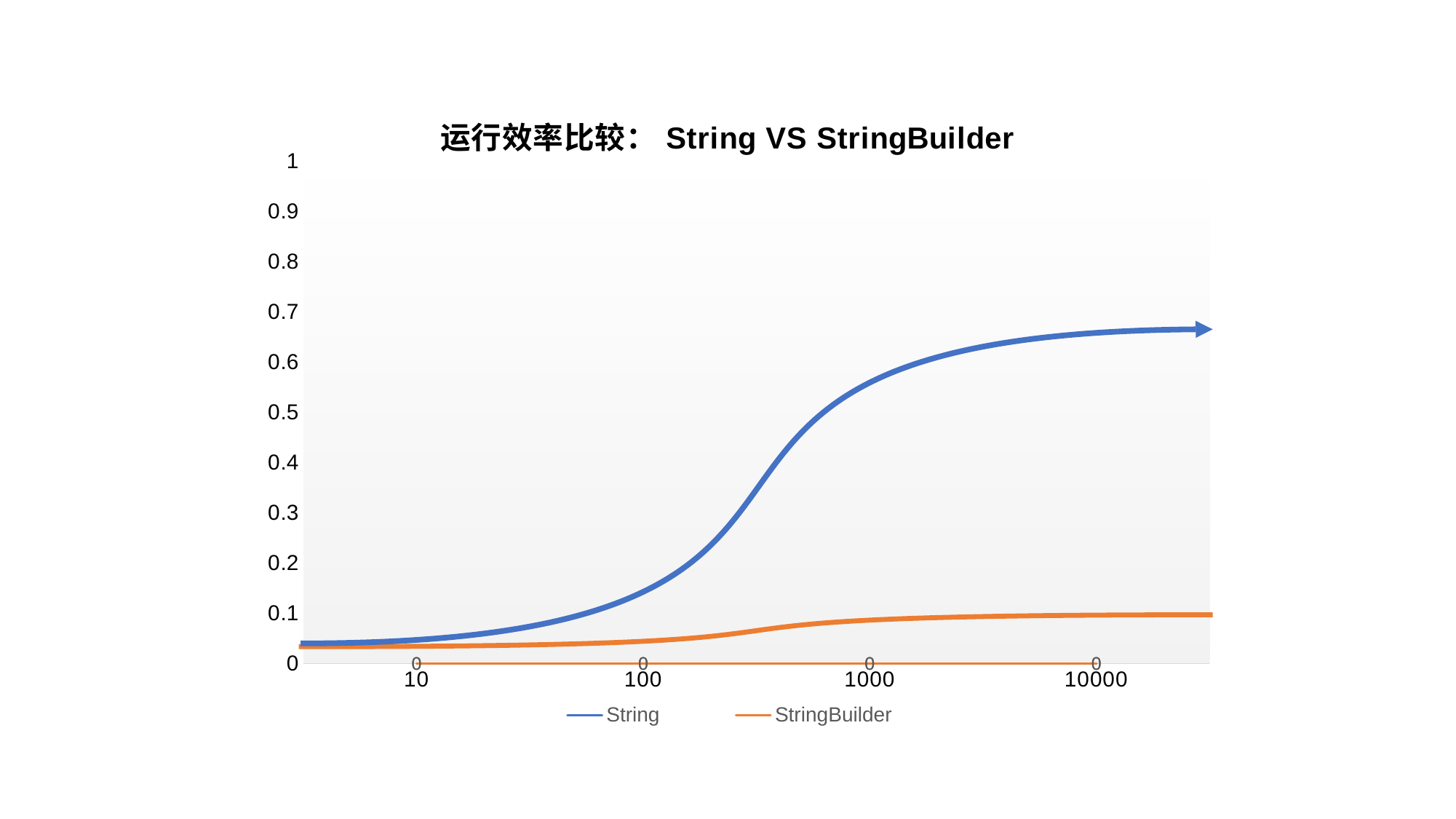

### Chart: 运行效率比较：String VS StringBuilder

| Category | String | StringBuilder |
|---|---|---|
| 10 | 0.0 | 0.0 |
| 100 | 0.0 | 0.0 |
| 1000 | 0.0 | 0.0 |
| 10000 | 0.0 | 0.0 |